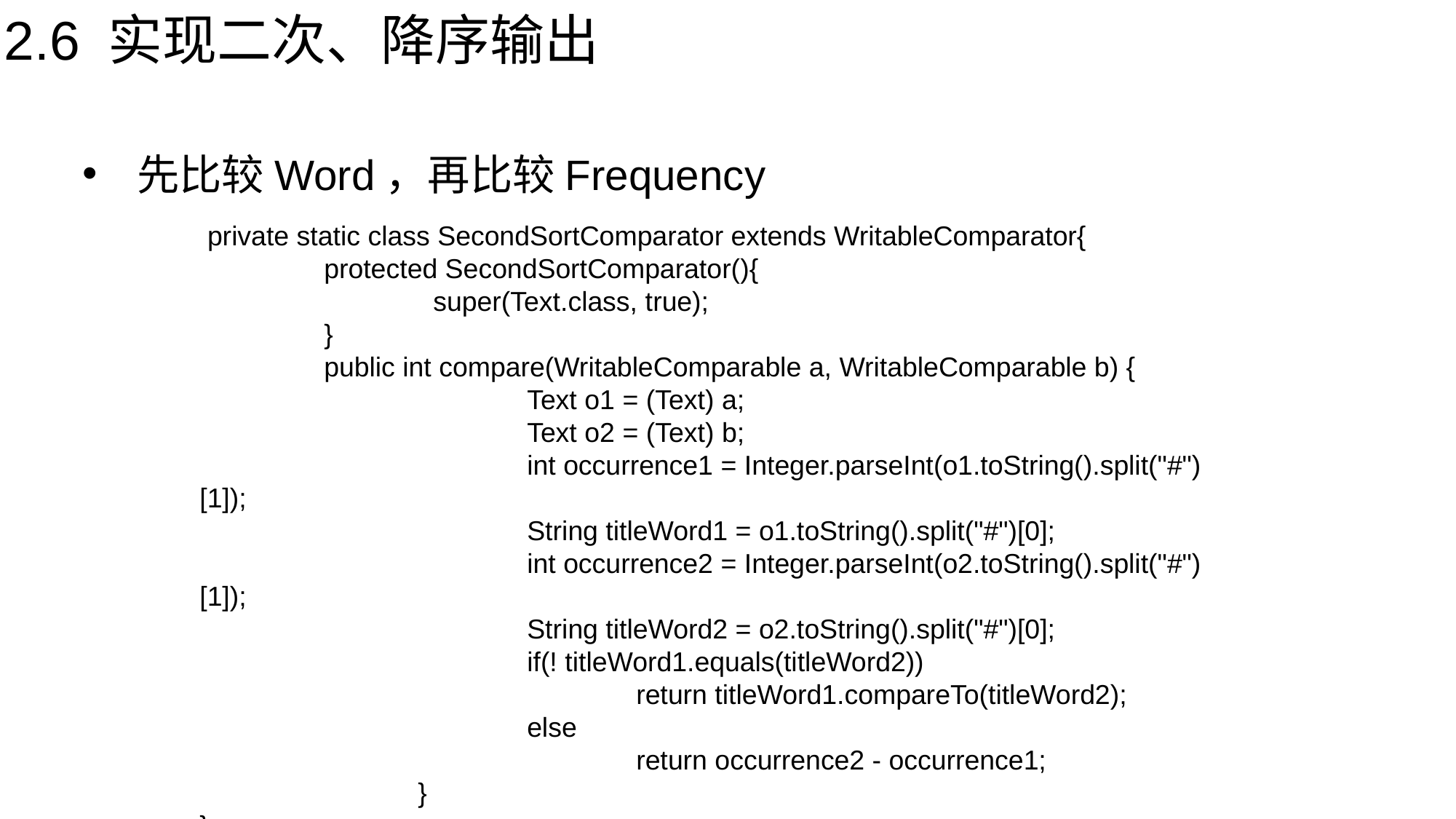

2.6 实现二次、降序输出
先比较Word，再比较Frequency
 private static class SecondSortComparator extends WritableComparator{
	  protected SecondSortComparator(){
	  	  super(Text.class, true);
	  }
	  public int compare(WritableComparable a, WritableComparable b) {
			Text o1 = (Text) a;
			Text o2 = (Text) b;
			int occurrence1 = Integer.parseInt(o1.toString().split("#")[1]);
			String titleWord1 = o1.toString().split("#")[0];
			int occurrence2 = Integer.parseInt(o2.toString().split("#")[1]);
			String titleWord2 = o2.toString().split("#")[0];
			if(! titleWord1.equals(titleWord2))
				return titleWord1.compareTo(titleWord2);
			else
				return occurrence2 - occurrence1;
		}
}